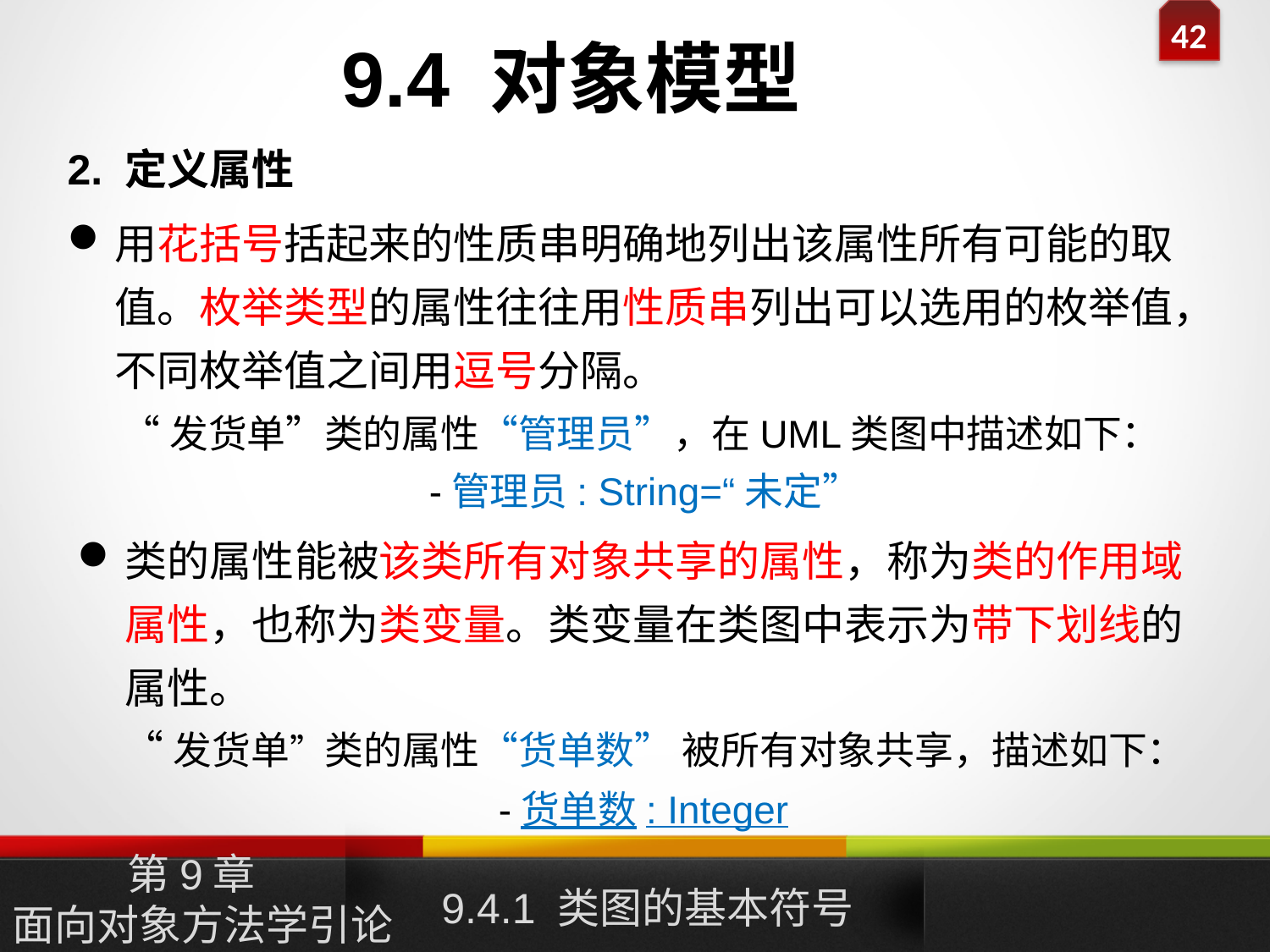

9.4 对象模型
2. 定义属性
用花括号括起来的性质串明确地列出该属性所有可能的取值。枚举类型的属性往往用性质串列出可以选用的枚举值，不同枚举值之间用逗号分隔。
“发货单”类的属性“管理员”，在UML类图中描述如下：
-管理员: String=“未定”
类的属性能被该类所有对象共享的属性，称为类的作用域属性，也称为类变量。类变量在类图中表示为带下划线的属性。
     “发货单”类的属性“货单数” 被所有对象共享，描述如下：
                                       -货单数: Integer
9.4.1 类图的基本符号